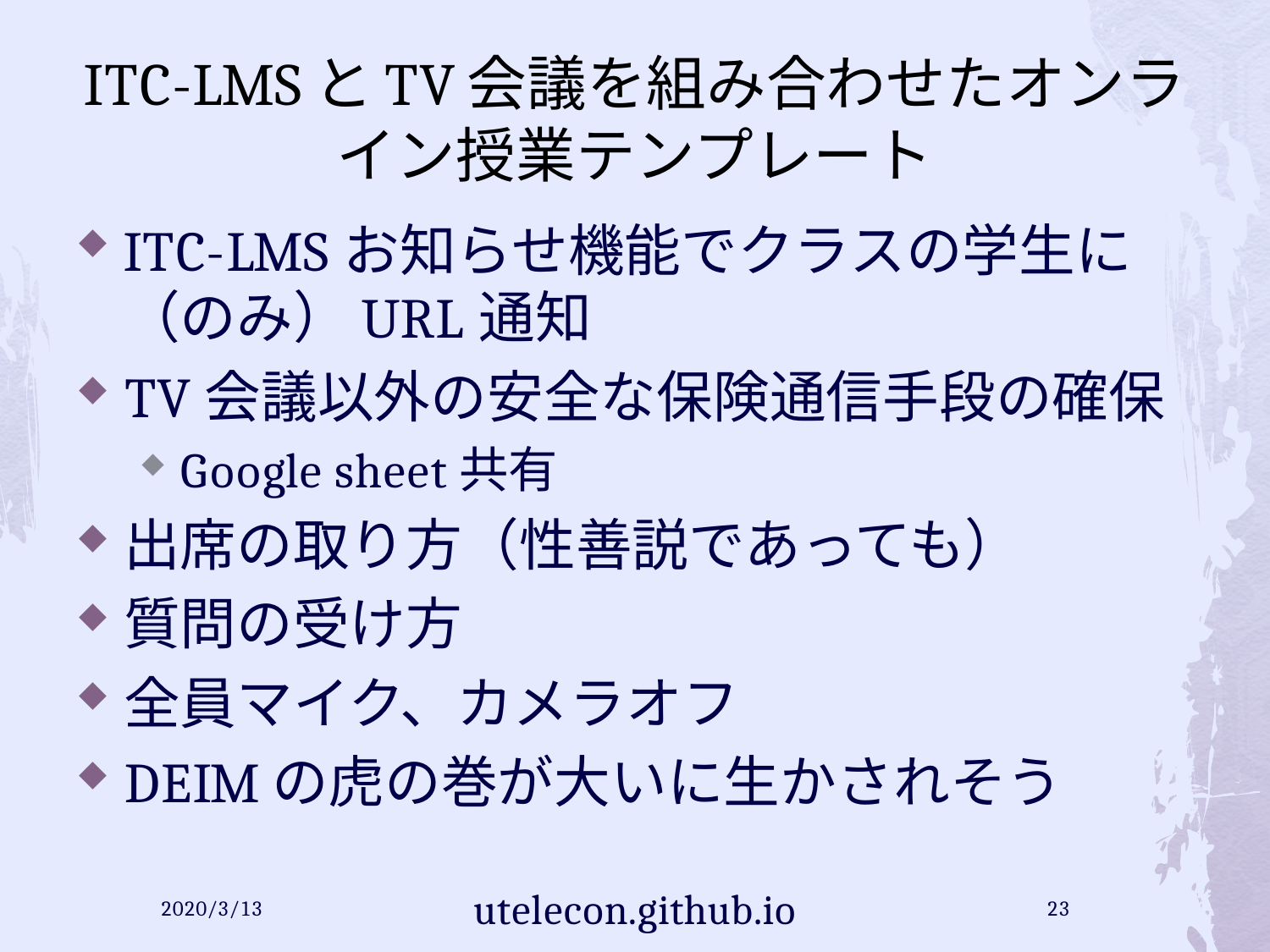

# ITC-LMSとTV会議を組み合わせたオンライン授業テンプレート
ITC-LMSお知らせ機能でクラスの学生に（のみ）URL通知
TV会議以外の安全な保険通信手段の確保
Google sheet共有
出席の取り方（性善説であっても）
質問の受け方
全員マイク、カメラオフ
DEIMの虎の巻が大いに生かされそう
2020/3/13
utelecon.github.io
23